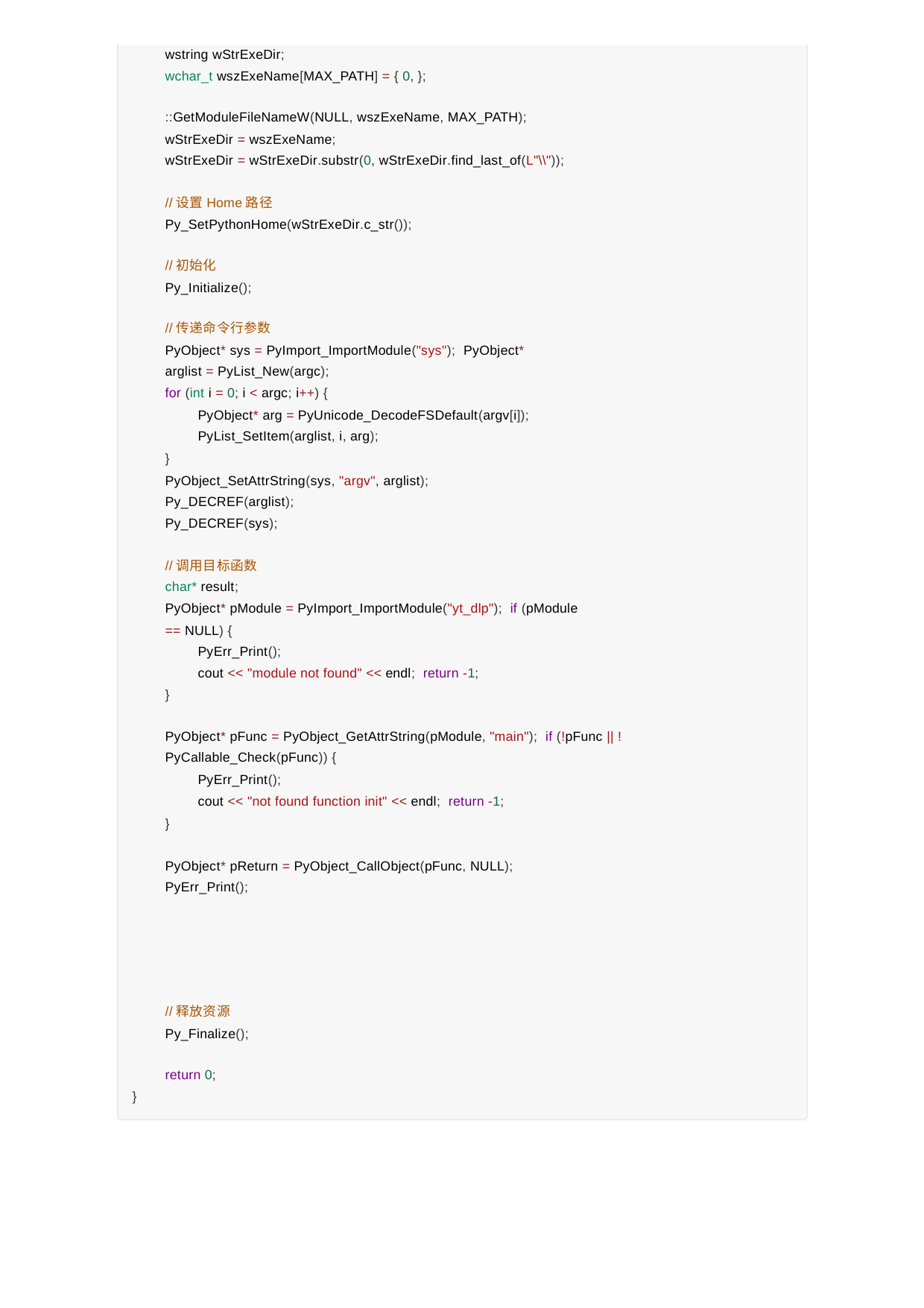

wstring wStrExeDir;
wchar_t wszExeName[MAX_PATH] = { 0, };

::GetModuleFileNameW(NULL, wszExeName, MAX_PATH);  wStrExeDir = wszExeName;
wStrExeDir = wStrExeDir.substr(0, wStrExeDir.find_last_of(L"\\"));

//设置Home路径 Py_SetPythonHome(wStrExeDir.c_str());

//初始化 Py_Initialize();

//传递命令行参数
PyObject* sys = PyImport_ImportModule("sys");  PyObject* arglist = PyList_New(argc);
for (int i = 0; i < argc; i++) {
PyObject* arg = PyUnicode_DecodeFSDefault(argv[i]);  PyList_SetItem(arglist, i, arg);
}
PyObject_SetAttrString(sys, "argv", arglist);  Py_DECREF(arglist);
Py_DECREF(sys);

//调用目标函数 char* result;
PyObject* pModule = PyImport_ImportModule("yt_dlp");  if (pModule == NULL) {
PyErr_Print();
cout << "module not found" << endl;  return -1;
}

PyObject* pFunc = PyObject_GetAttrString(pModule, "main");  if (!pFunc || !PyCallable_Check(pFunc)) {
PyErr_Print();
cout << "not found function init" << endl;  return -1;
}

PyObject* pReturn = PyObject_CallObject(pFunc, NULL);  PyErr_Print();

//释放资源 Py_Finalize();

return 0;
}